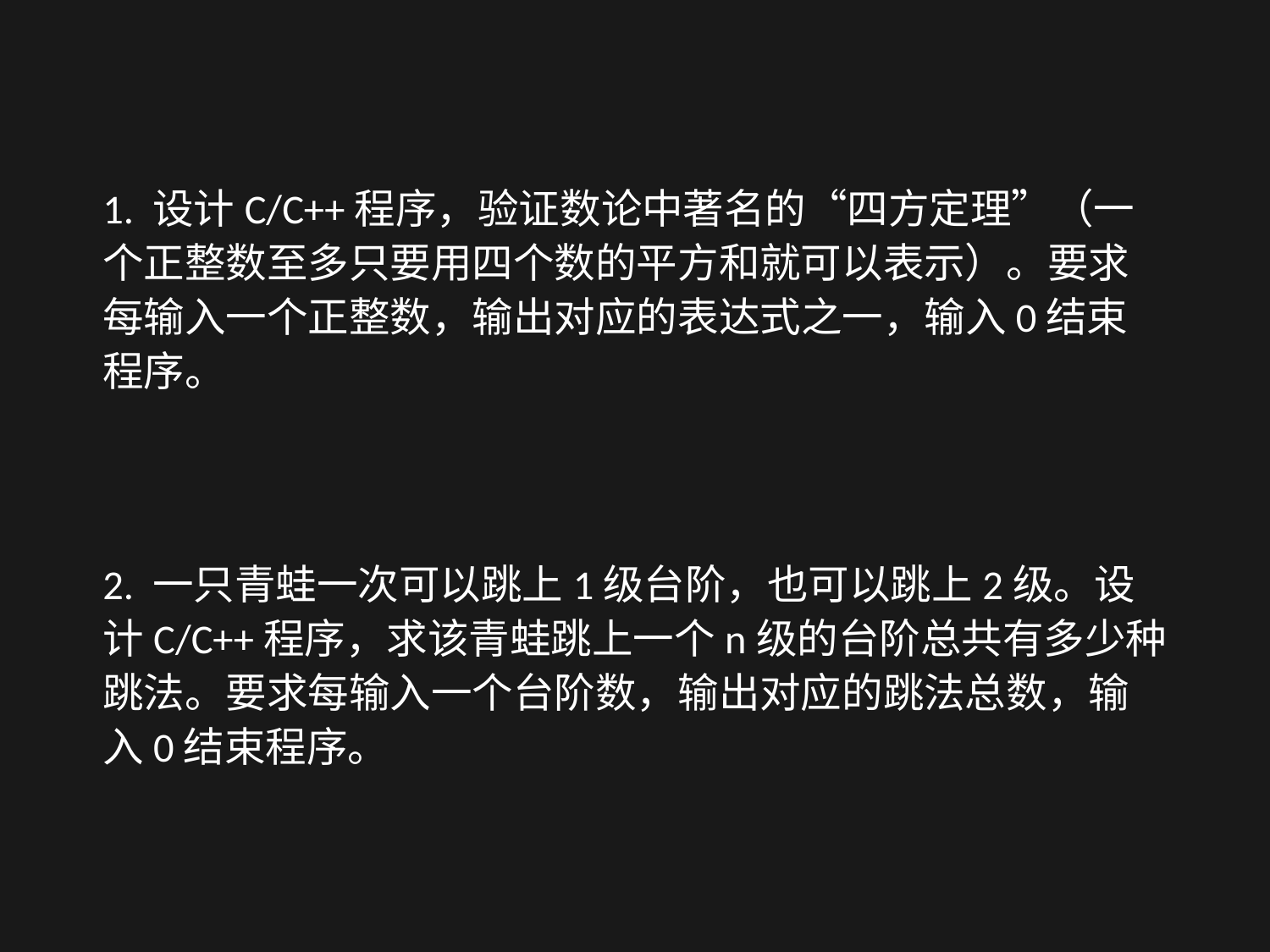

1. 设计C/C++程序，验证数论中著名的“四方定理”（一个正整数至多只要用四个数的平方和就可以表示）。要求每输入一个正整数，输出对应的表达式之一，输入0结束程序。

2. ⼀只青蛙⼀次可以跳上1级台阶，也可以跳上2级。设计C/C++程序，求该青蛙跳上⼀个n级的台阶总共有多少种跳法。要求每输入一个台阶数，输出对应的跳法总数，输入0结束程序。